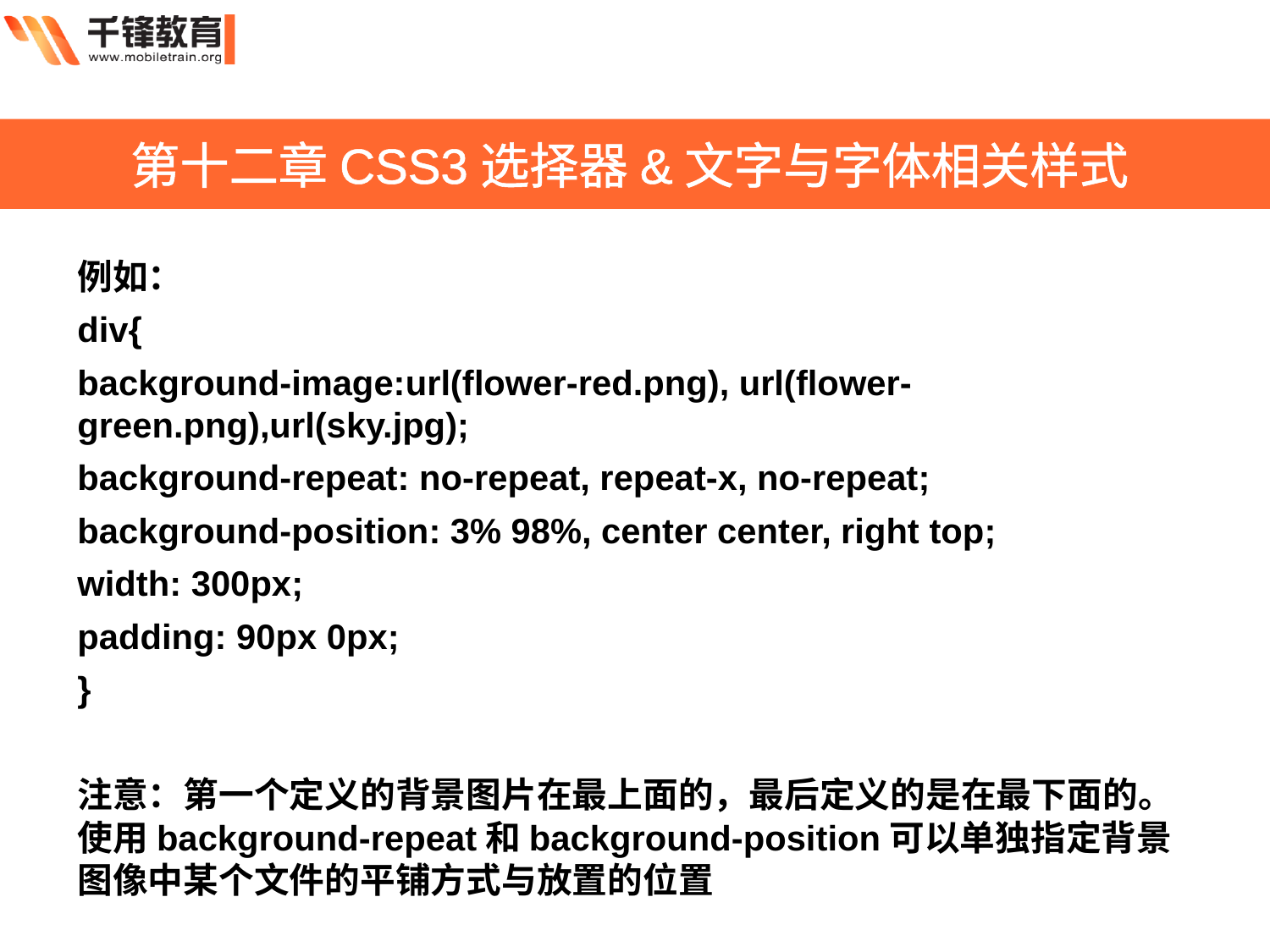

第十二章CSS3选择器&文字与字体相关样式
例如：
div{
background-image:url(flower-red.png), url(flower-green.png),url(sky.jpg);
background-repeat: no-repeat, repeat-x, no-repeat;
background-position: 3% 98%, center center, right top;
width: 300px;
padding: 90px 0px;
}

注意：第一个定义的背景图片在最上面的，最后定义的是在最下面的。使用background-repeat和background-position可以单独指定背景图像中某个文件的平铺方式与放置的位置